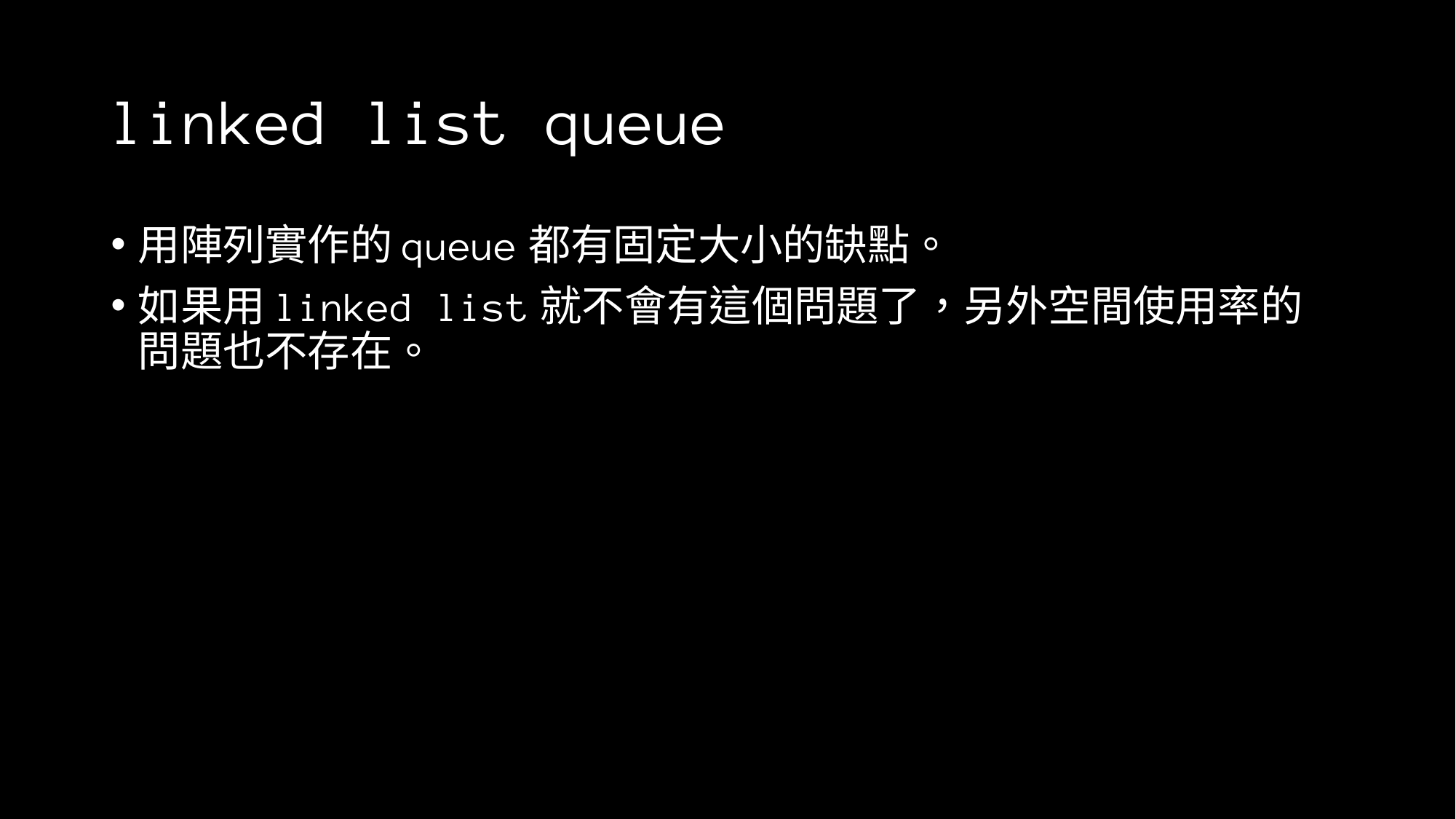

# linked list queue
用陣列實作的queue都有固定大小的缺點。
如果用linked list就不會有這個問題了，另外空間使用率的問題也不存在。